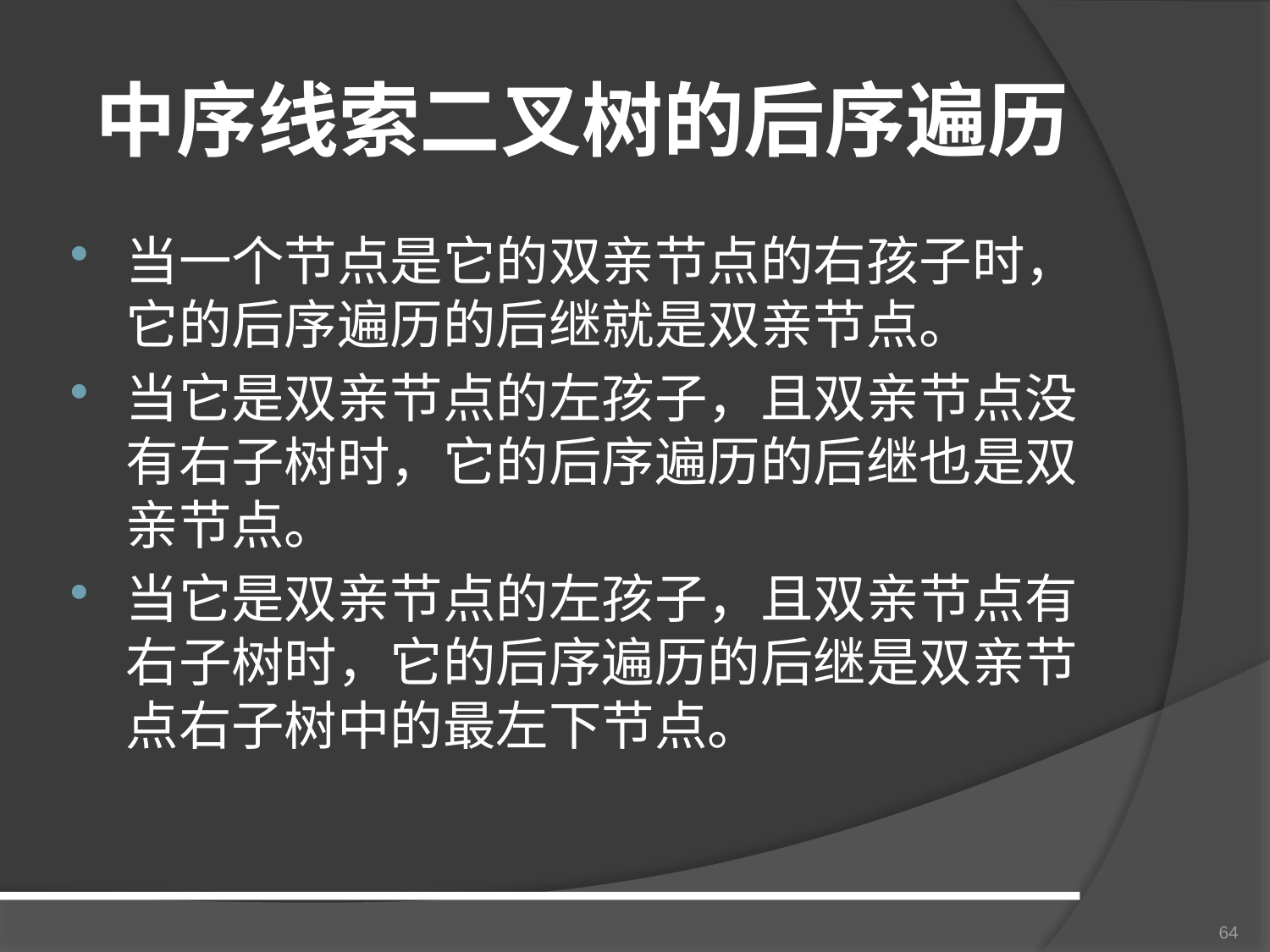

# 中序线索二叉树的后序遍历
当一个节点是它的双亲节点的右孩子时，它的后序遍历的后继就是双亲节点。
当它是双亲节点的左孩子，且双亲节点没有右子树时，它的后序遍历的后继也是双亲节点。
当它是双亲节点的左孩子，且双亲节点有右子树时，它的后序遍历的后继是双亲节点右子树中的最左下节点。
64